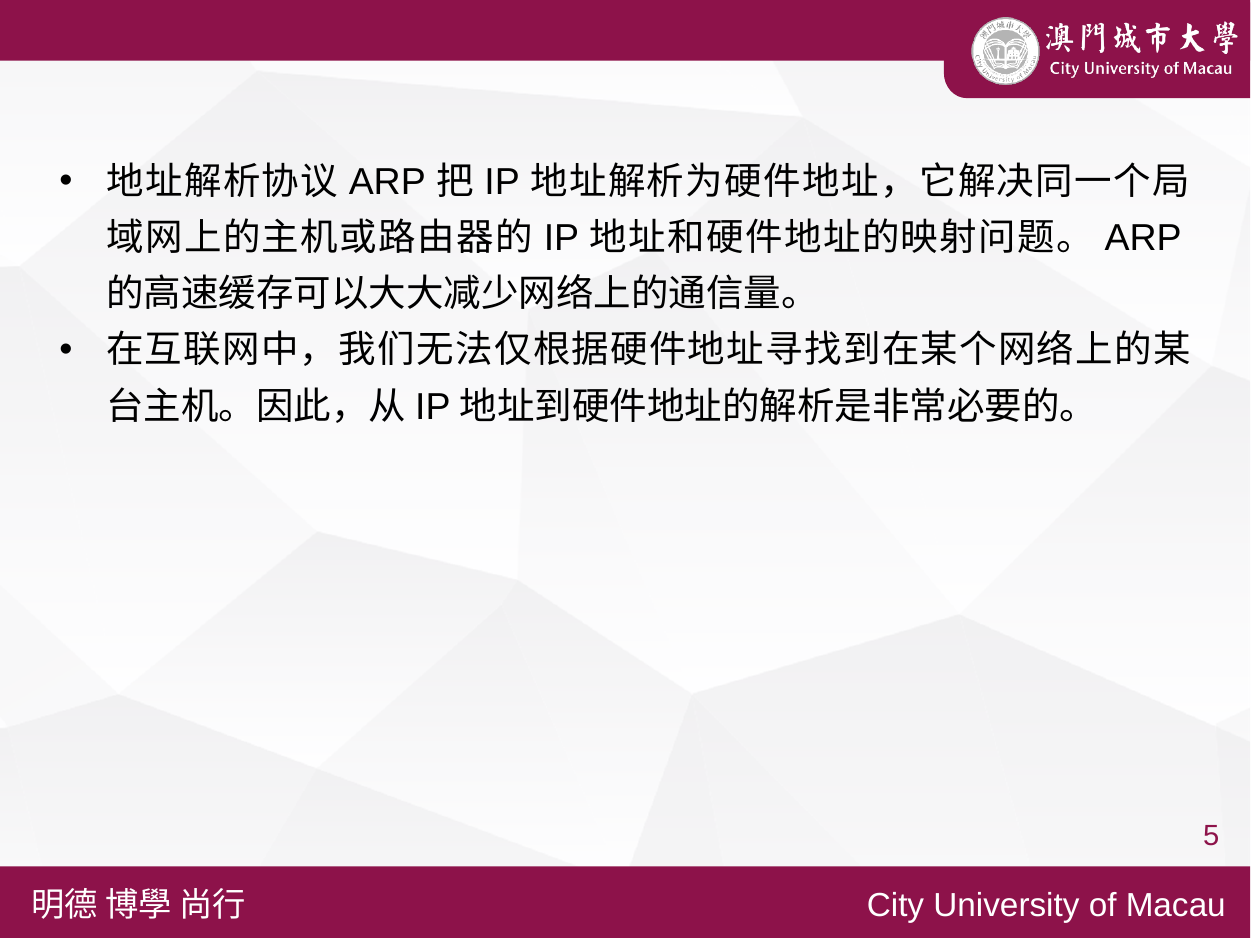

地址解析协议ARP把IP地址解析为硬件地址，它解决同一个局域网上的主机或路由器的IP地址和硬件地址的映射问题。ARP的高速缓存可以大大减少网络上的通信量。
在互联网中，我们无法仅根据硬件地址寻找到在某个网络上的某台主机。因此，从IP地址到硬件地址的解析是非常必要的。
5